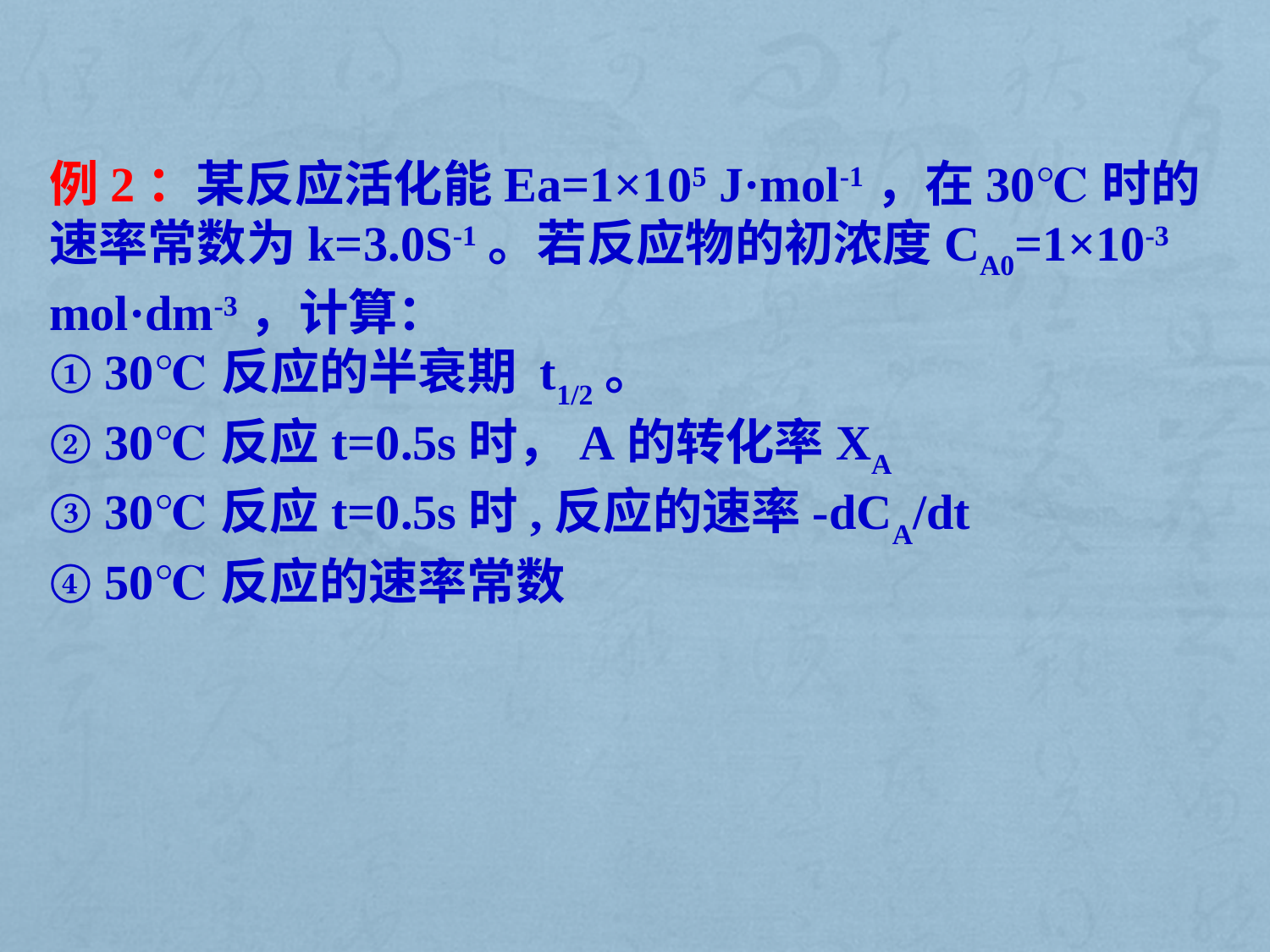

例2：某反应活化能Ea=1×105 J·mol-1，在30℃时的速率常数为k=3.0S-1。若反应物的初浓度CA0=1×10-3 mol·dm-3，计算：
① 30℃反应的半衰期 t1/2。
② 30℃反应t=0.5s时，A的转化率XA
③ 30℃反应t=0.5s时,反应的速率-dCA/dt
④ 50℃反应的速率常数